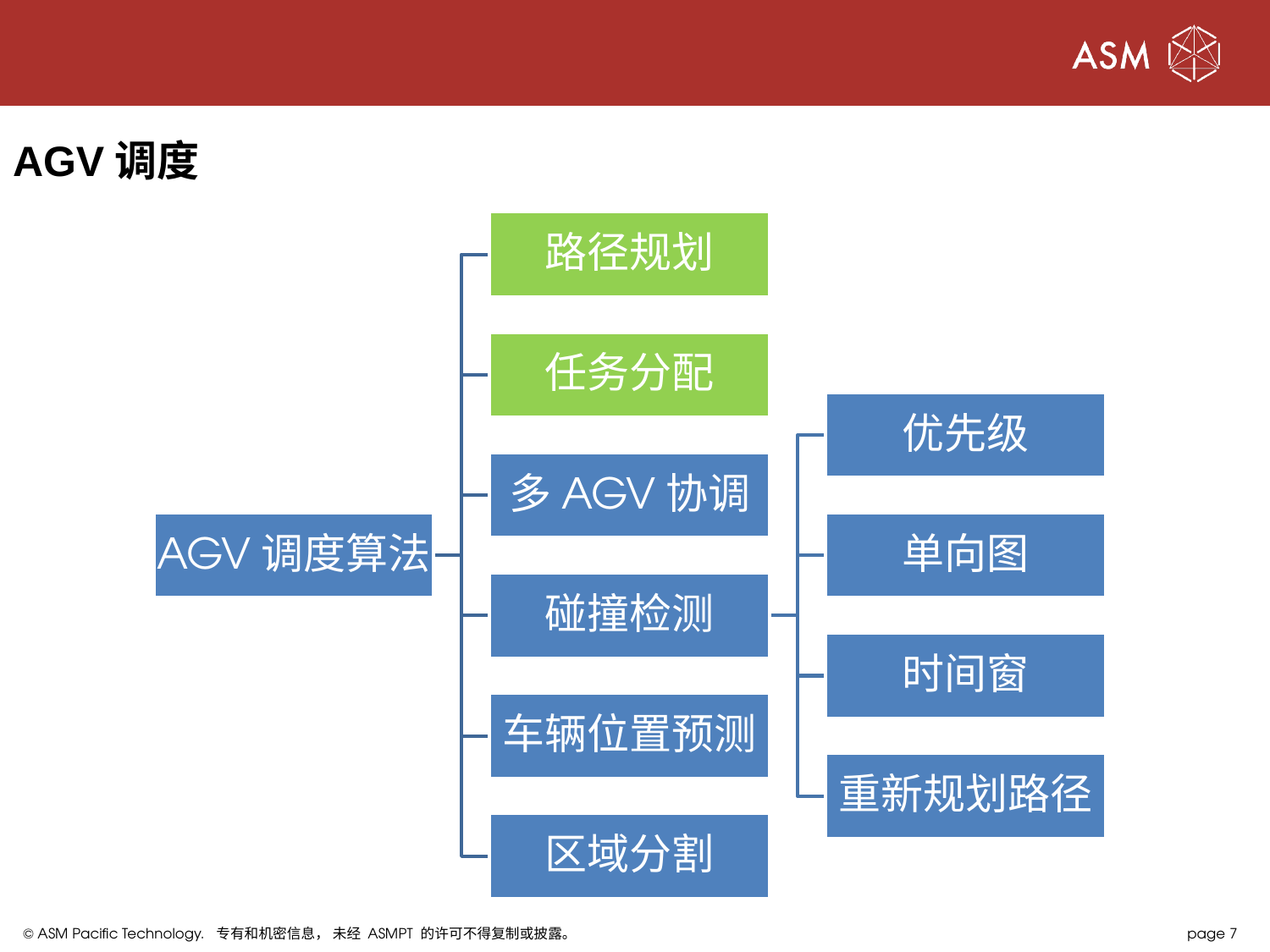

# AGV调度
AGV调度算法
路径规划
任务分配
多AGV协调
碰撞检测
优先级
单向图
时间窗
重新规划路径
车辆位置预测
区域分割